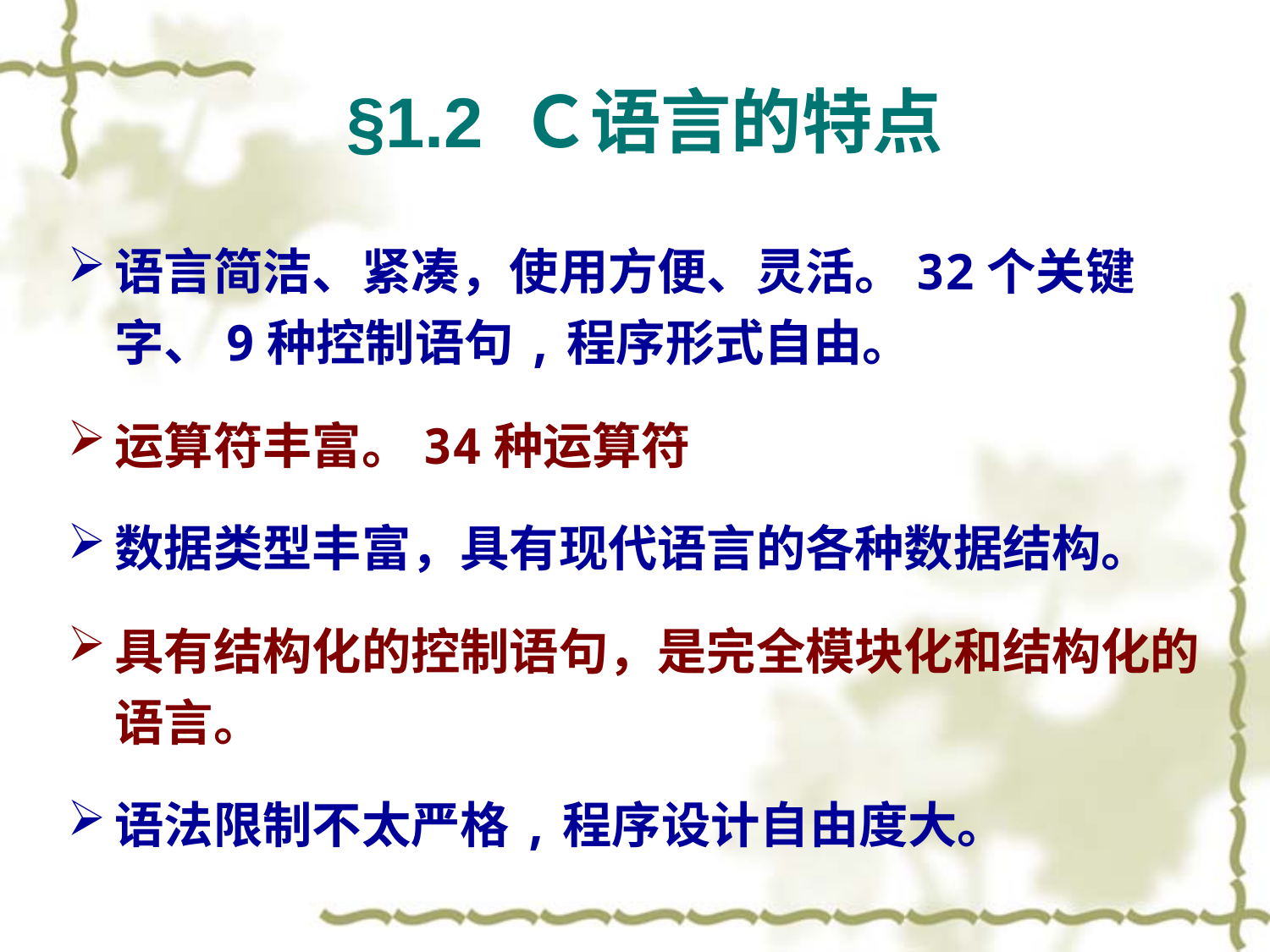

§1.2 Ｃ语言的特点
语言简洁、紧凑，使用方便、灵活。32个关键字、9种控制语句,程序形式自由。
运算符丰富。34种运算符
数据类型丰富，具有现代语言的各种数据结构。
具有结构化的控制语句，是完全模块化和结构化的语言。
语法限制不太严格,程序设计自由度大。